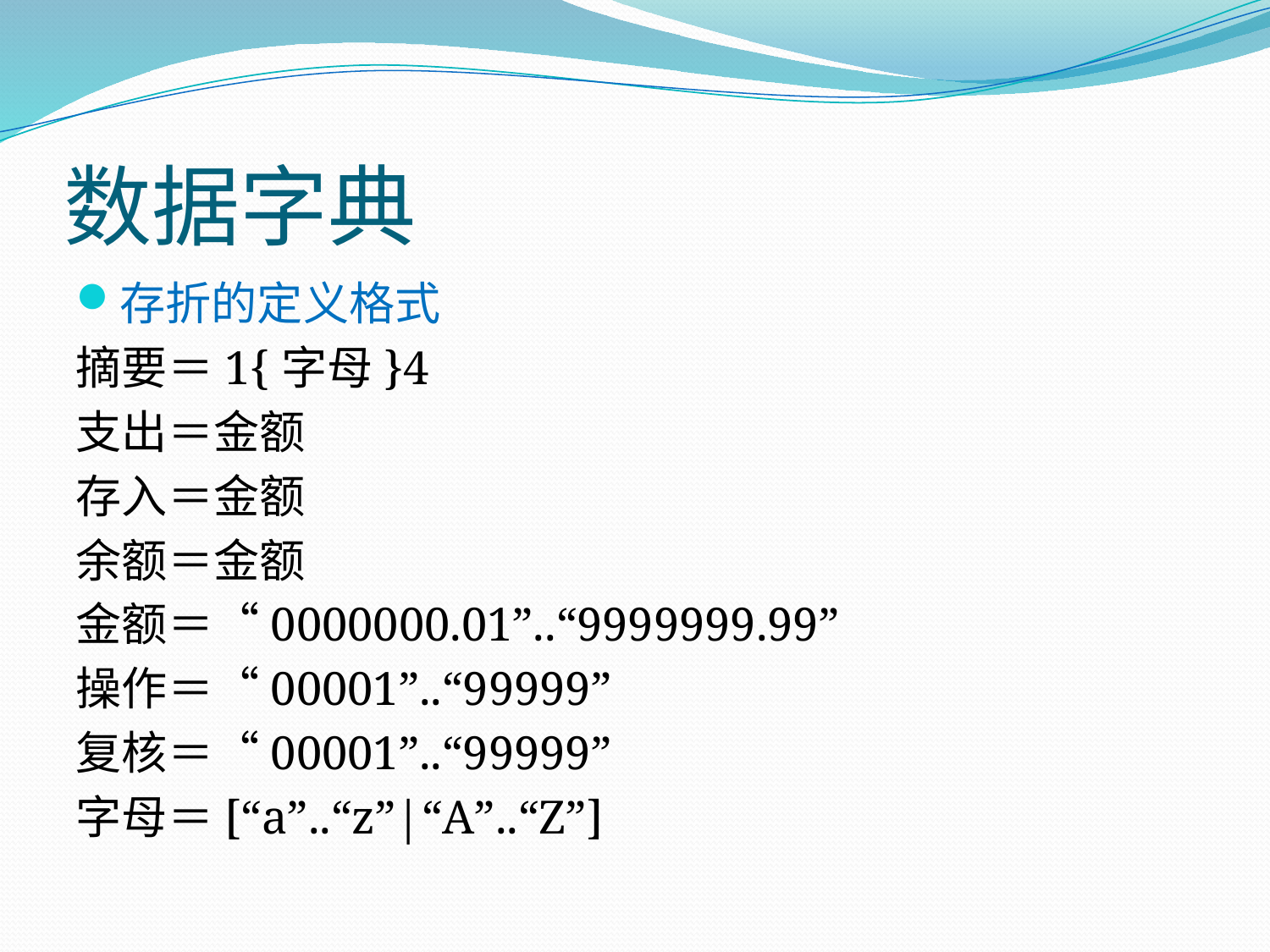

# 数据字典
存折的定义格式
摘要＝1{字母}4
支出＝金额
存入＝金额
余额＝金额
金额＝“0000000.01”..“9999999.99”
操作＝“00001”..“99999”
复核＝“00001”..“99999”
字母＝[“a”..“z”|“A”..“Z”]